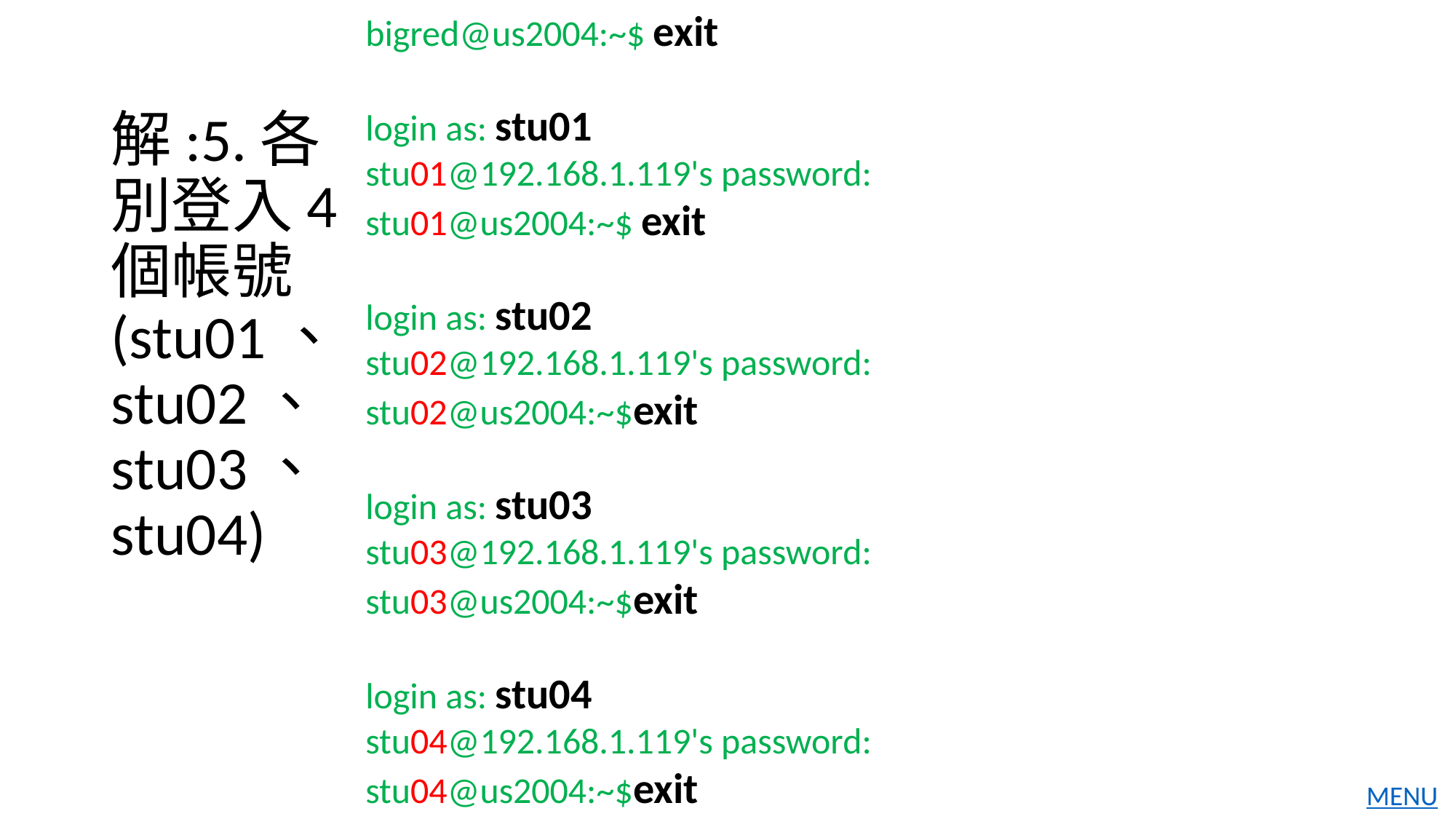

bigred@us2004:~$ exit

login as: stu01
stu01@192.168.1.119's password:
stu01@us2004:~$ exit

login as: stu02
stu02@192.168.1.119's password:
stu02@us2004:~$exit

login as: stu03
stu03@192.168.1.119's password:
stu03@us2004:~$exit

login as: stu04
stu04@192.168.1.119's password:
stu04@us2004:~$exit
# 解:5.各別登入4個帳號(stu01、stu02、stu03、stu04)